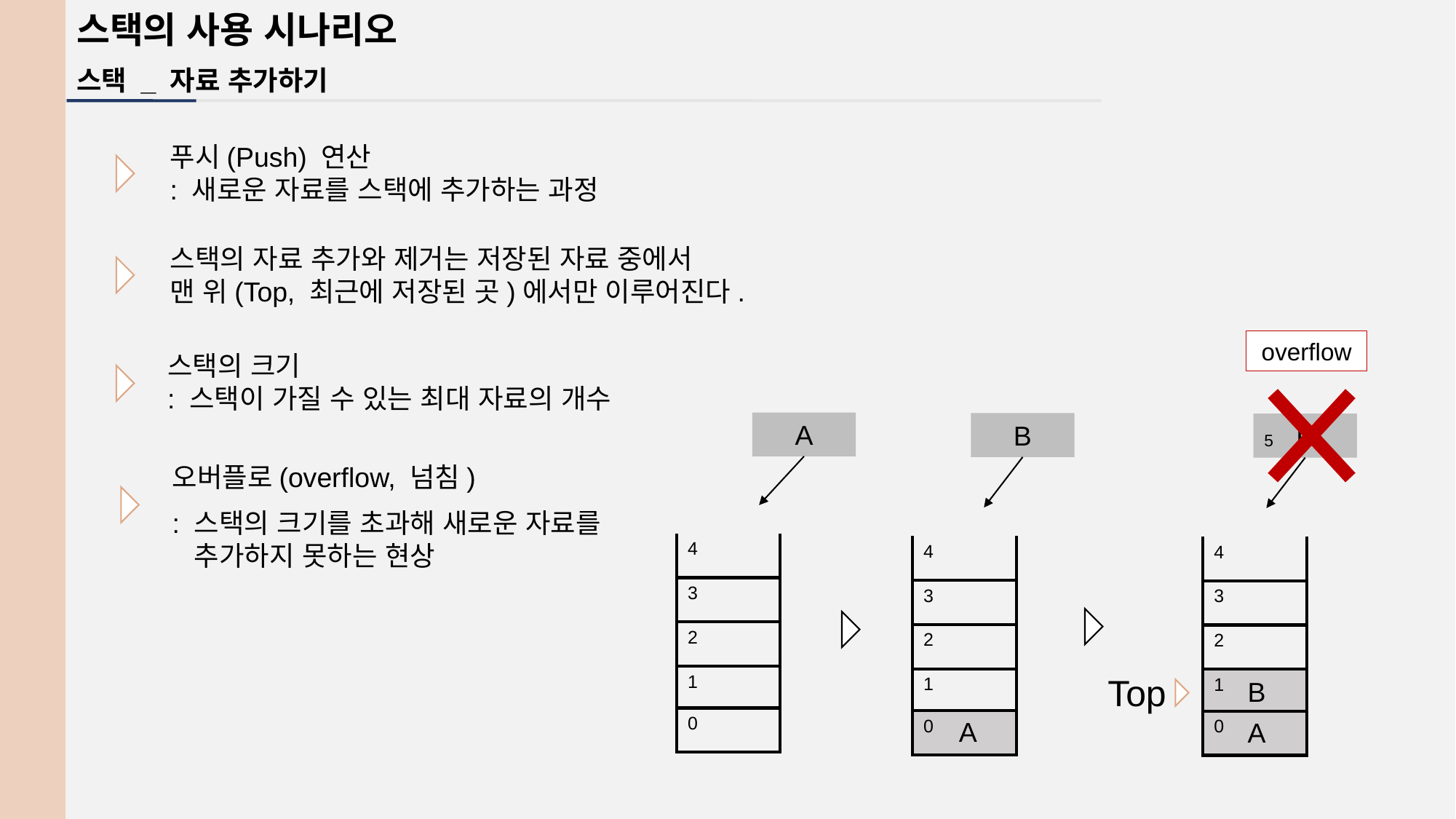

스택의 사용 시나리오
스택 _ 자료 추가하기

푸시(Push) 연산
: 새로운 자료를 스택에 추가하는 과정

스택의 자료 추가와 제거는 저장된 자료 중에서
맨 위(Top, 최근에 저장된 곳)에서만 이루어진다.

overflow
스택의 크기
: 스택이 가질 수 있는 최대 자료의 개수

A
B
5   F
오버플로(overflow, 넘침)

: 스택의 크기를 초과해 새로운 자료를
  추가하지 못하는 현상

| 4 |
| --- |
| 3 |
| 2 |
| 1 |
| 0 |
| 4 |
| --- |
| 3 |
| 2 |
| 1 |
| 0 |
| 4 |
| --- |
| 3 |
| 2 |
| 1 |
| 0 |

Top
B

A
A